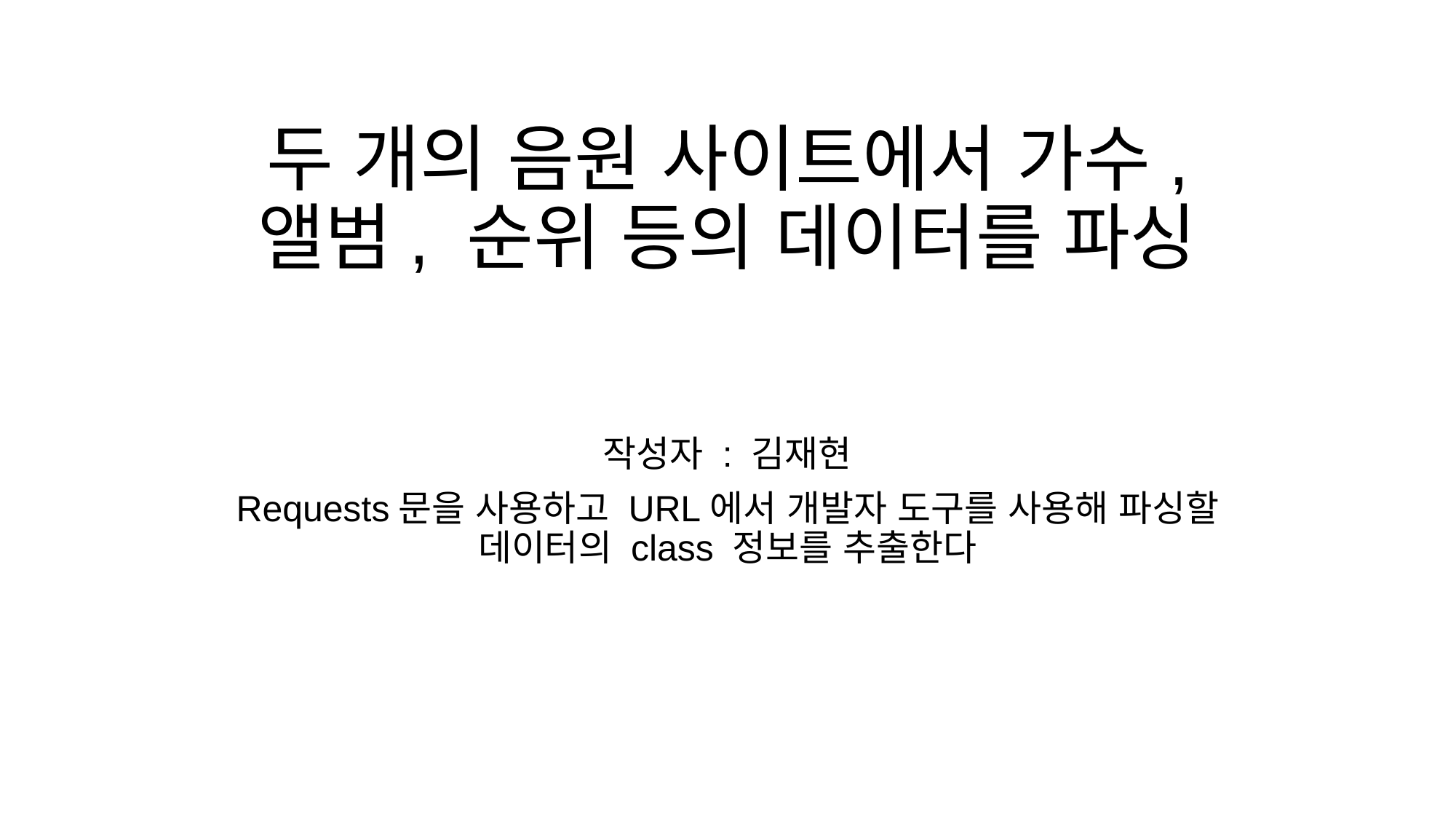

# 두 개의 음원 사이트에서 가수, 앨범, 순위 등의 데이터를 파싱
작성자 : 김재현
Requests문을 사용하고 URL에서 개발자 도구를 사용해 파싱할 데이터의 class 정보를 추출한다